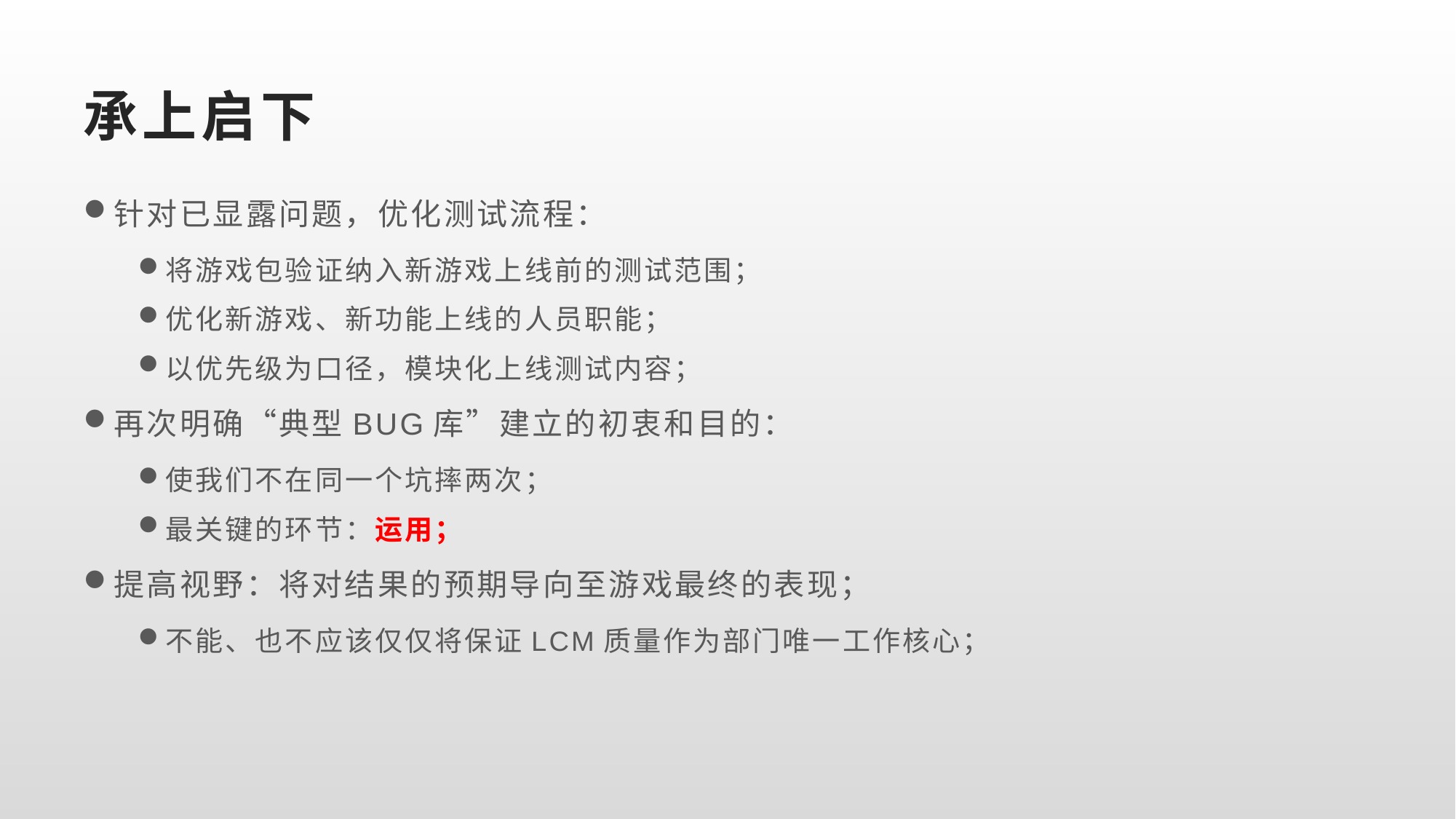

# 承上启下
针对已显露问题，优化测试流程：
将游戏包验证纳入新游戏上线前的测试范围；
优化新游戏、新功能上线的人员职能；
以优先级为口径，模块化上线测试内容；
再次明确“典型BUG库”建立的初衷和目的：
使我们不在同一个坑摔两次；
最关键的环节：运用；
提高视野：将对结果的预期导向至游戏最终的表现；
不能、也不应该仅仅将保证LCM质量作为部门唯一工作核心；